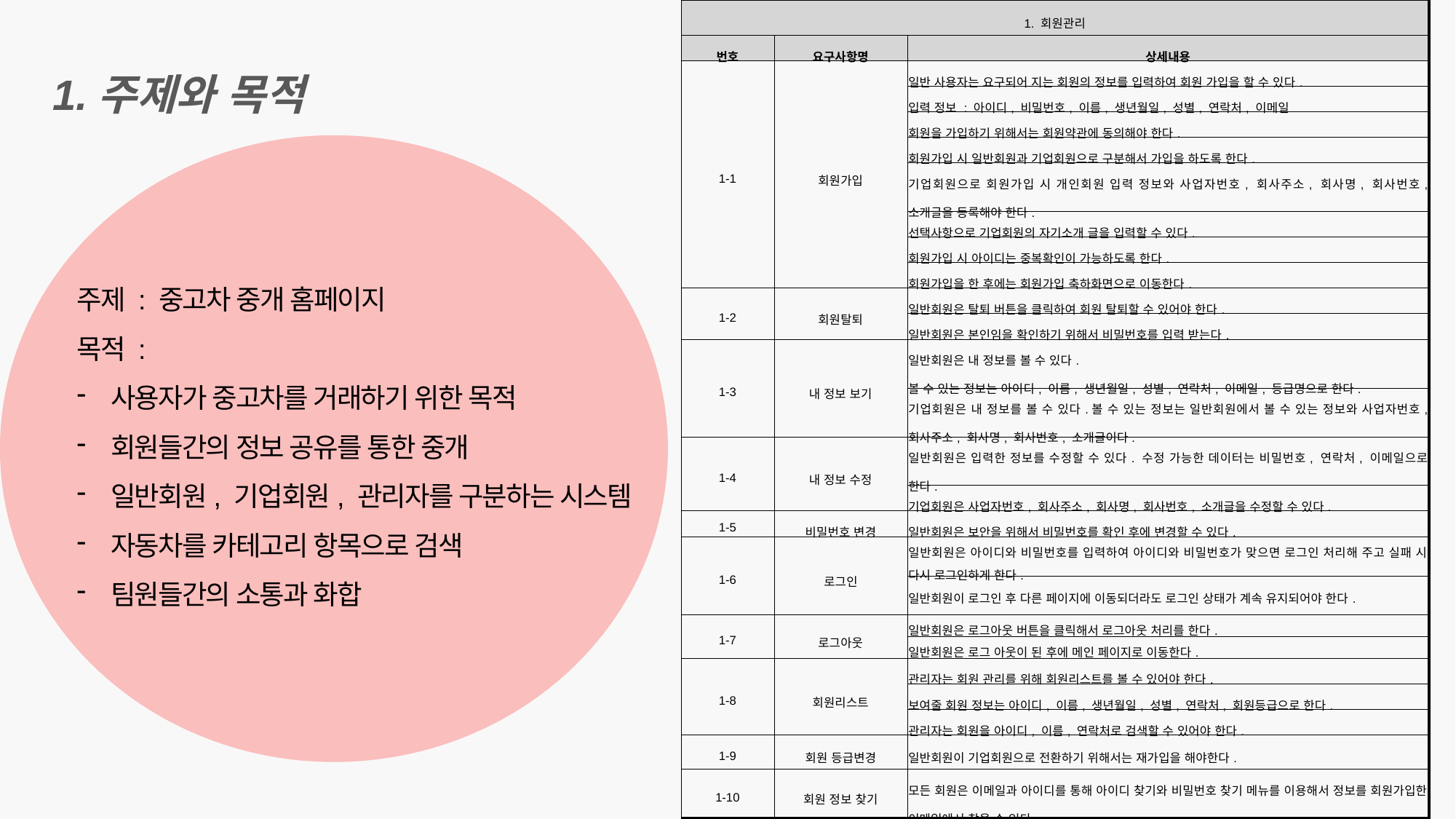

| 1. 회원관리 |  |  |
| --- | --- | --- |
| 번호 | 요구사항명 | 상세내용 |
| 1-1 | 회원가입 | 일반 사용자는 요구되어 지는 회원의 정보를 입력하여 회원 가입을 할 수 있다. |
|  |  | 입력 정보 : 아이디, 비밀번호, 이름, 생년월일, 성별, 연락처, 이메일 |
|  |  | 회원을 가입하기 위해서는 회원약관에 동의해야 한다. |
|  |  | 회원가입 시 일반회원과 기업회원으로 구분해서 가입을 하도록 한다. |
|  |  | 기업회원으로 회원가입 시 개인회원 입력 정보와 사업자번호, 회사주소, 회사명, 회사번호, 소개글을 등록해야 한다. |
|  |  | 선택사항으로 기업회원의 자기소개 글을 입력할 수 있다. |
|  |  | 회원가입 시 아이디는 중복확인이 가능하도록 한다. |
|  |  | 회원가입을 한 후에는 회원가입 축하화면으로 이동한다. |
| 1-2 | 회원탈퇴 | 일반회원은 탈퇴 버튼을 클릭하여 회원 탈퇴할 수 있어야 한다. |
|  |  | 일반회원은 본인임을 확인하기 위해서 비밀번호를 입력 받는다. |
| 1-3 | 내 정보 보기 | 일반회원은 내 정보를 볼 수 있다. 볼 수 있는 정보는 아이디, 이름, 생년월일, 성별, 연락처, 이메일, 등급명으로 한다. |
|  |  | 기업회원은 내 정보를 볼 수 있다.볼 수 있는 정보는 일반회원에서 볼 수 있는 정보와 사업자번호, 회사주소, 회사명, 회사번호, 소개글이다. |
| 1-4 | 내 정보 수정 | 일반회원은 입력한 정보를 수정할 수 있다. 수정 가능한 데이터는 비밀번호, 연락처, 이메일으로 한다. |
|  |  | 기업회원은 사업자번호, 회사주소, 회사명, 회사번호, 소개글을 수정할 수 있다. |
| 1-5 | 비밀번호 변경 | 일반회원은 보안을 위해서 비밀번호를 확인 후에 변경할 수 있다. |
| 1-6 | 로그인 | 일반회원은 아이디와 비밀번호를 입력하여 아이디와 비밀번호가 맞으면 로그인 처리해 주고 실패 시 다시 로그인하게 한다. |
|  |  | 일반회원이 로그인 후 다른 페이지에 이동되더라도 로그인 상태가 계속 유지되어야 한다. |
| 1-7 | 로그아웃 | 일반회원은 로그아웃 버튼을 클릭해서 로그아웃 처리를 한다. |
|  |  | 일반회원은 로그 아웃이 된 후에 메인 페이지로 이동한다. |
| 1-8 | 회원리스트 | 관리자는 회원 관리를 위해 회원리스트를 볼 수 있어야 한다. |
|  |  | 보여줄 회원 정보는 아이디, 이름, 생년월일, 성별, 연락처, 회원등급으로 한다. |
|  |  | 관리자는 회원을 아이디, 이름, 연락처로 검색할 수 있어야 한다. |
| 1-9 | 회원 등급변경 | 일반회원이 기업회원으로 전환하기 위해서는 재가입을 해야한다. |
| 1-10 | 회원 정보 찾기 | 모든 회원은 이메일과 아이디를 통해 아이디 찾기와 비밀번호 찾기 메뉴를 이용해서 정보를 회원가입한 이메일에서 찾을 수 있다. |
1.주제와 목적

주제 : 중고차 중개 홈페이지
목적 :
사용자가 중고차를 거래하기 위한 목적
회원들간의 정보 공유를 통한 중개
일반회원, 기업회원, 관리자를 구분하는 시스템
자동차를 카테고리 항목으로 검색
팀원들간의 소통과 화합